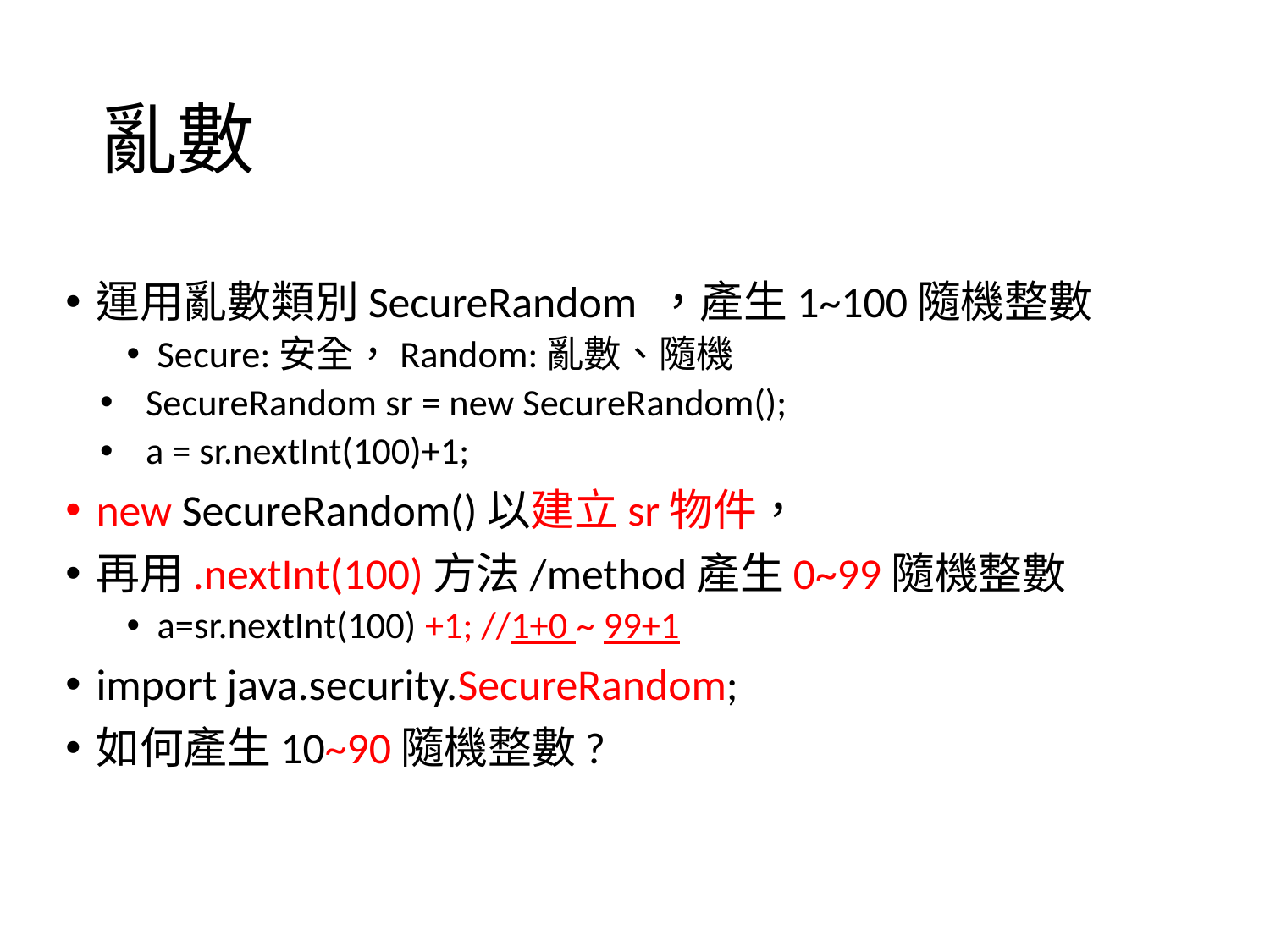

# 亂數
運用亂數類別SecureRandom ，產生1~100隨機整數
Secure:安全，Random:亂數、隨機
SecureRandom sr = new SecureRandom();
a = sr.nextInt(100)+1;
new SecureRandom()以建立sr物件，
再用.nextInt(100)方法/method產生0~99隨機整數
a=sr.nextInt(100) +1; //1+0 ~ 99+1
import java.security.SecureRandom;
如何產生10~90隨機整數?